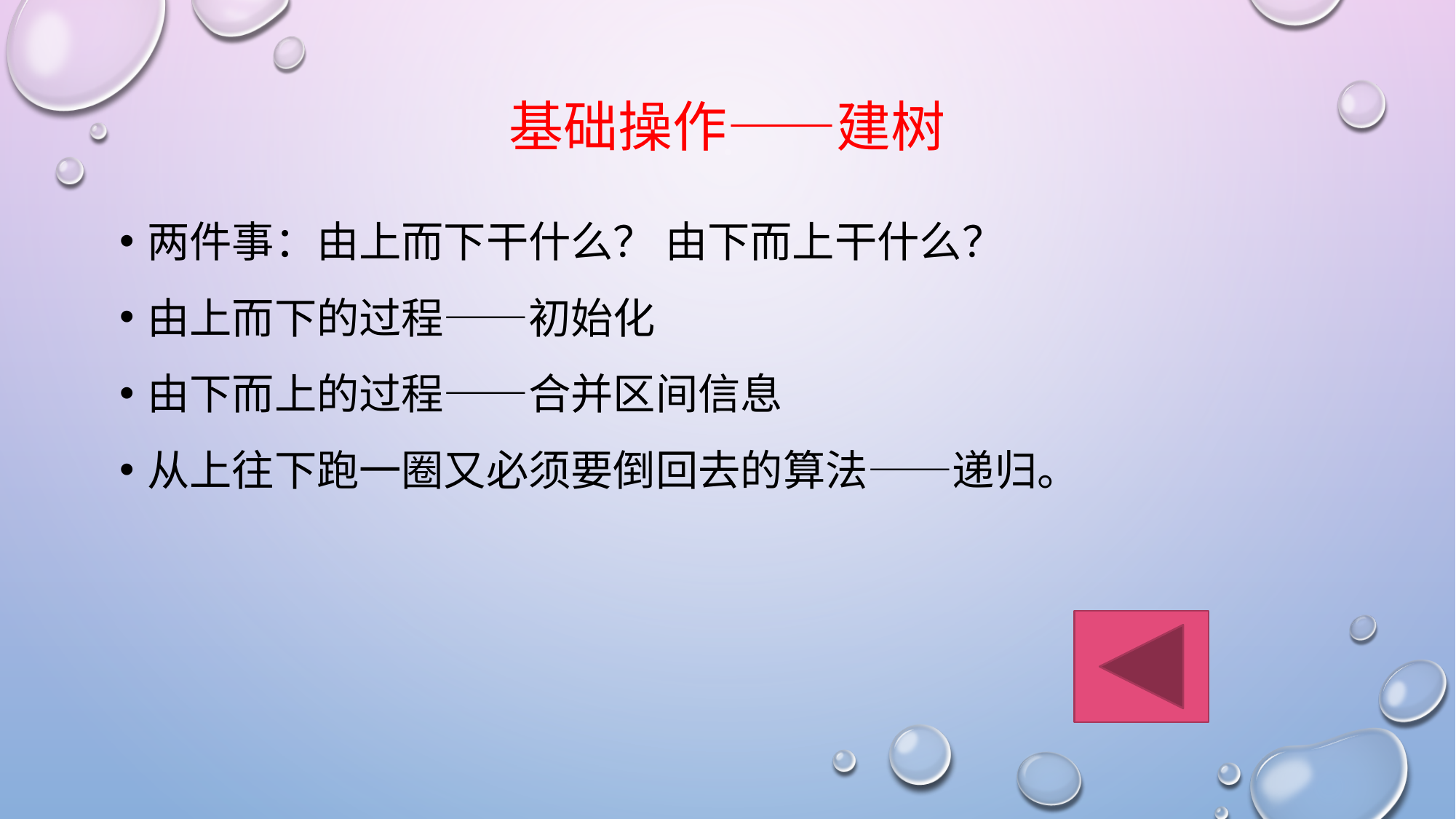

# 基础操作——建树
两件事：由上而下干什么？ 由下而上干什么？
由上而下的过程——初始化
由下而上的过程——合并区间信息
从上往下跑一圈又必须要倒回去的算法——递归。